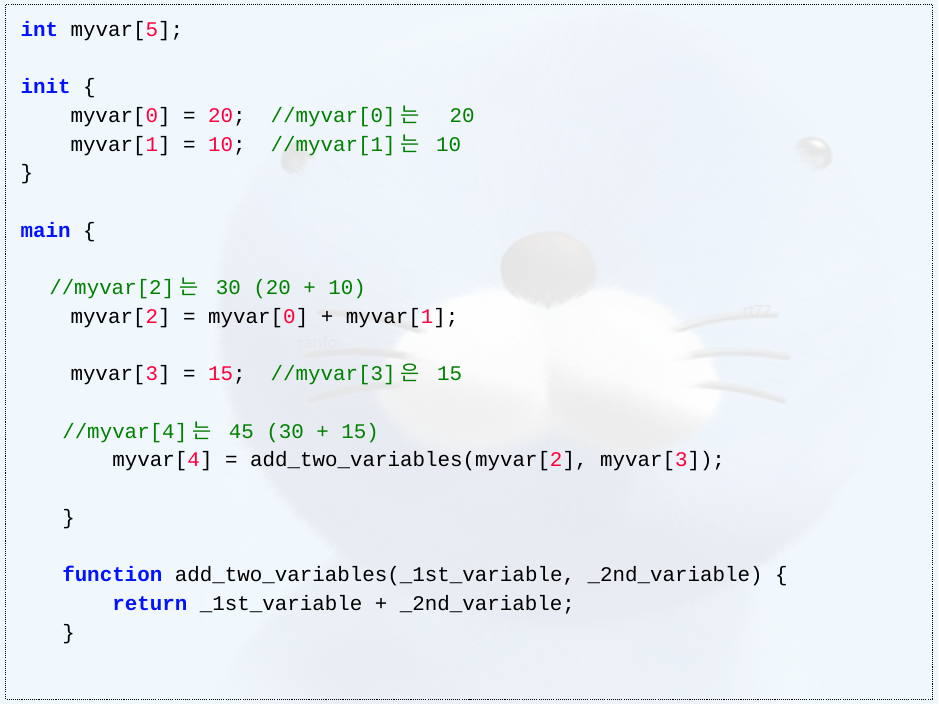

int myvar[5];

init {
    myvar[0] = 20;  //myvar[0]는  20
    myvar[1] = 10;  //myvar[1]는  10
}

main {

     //myvar[2]는 30 (20 + 10)
    myvar[2] = myvar[0] + myvar[1];

    myvar[3] = 15;  //myvar[3]은 15

//myvar[4]는 45 (30 + 15)
    myvar[4] = add_two_variables(myvar[2], myvar[3]);

}

function add_two_variables(_1st_variable, _2nd_variable) {
    return _1st_variable + _2nd_variable;
}